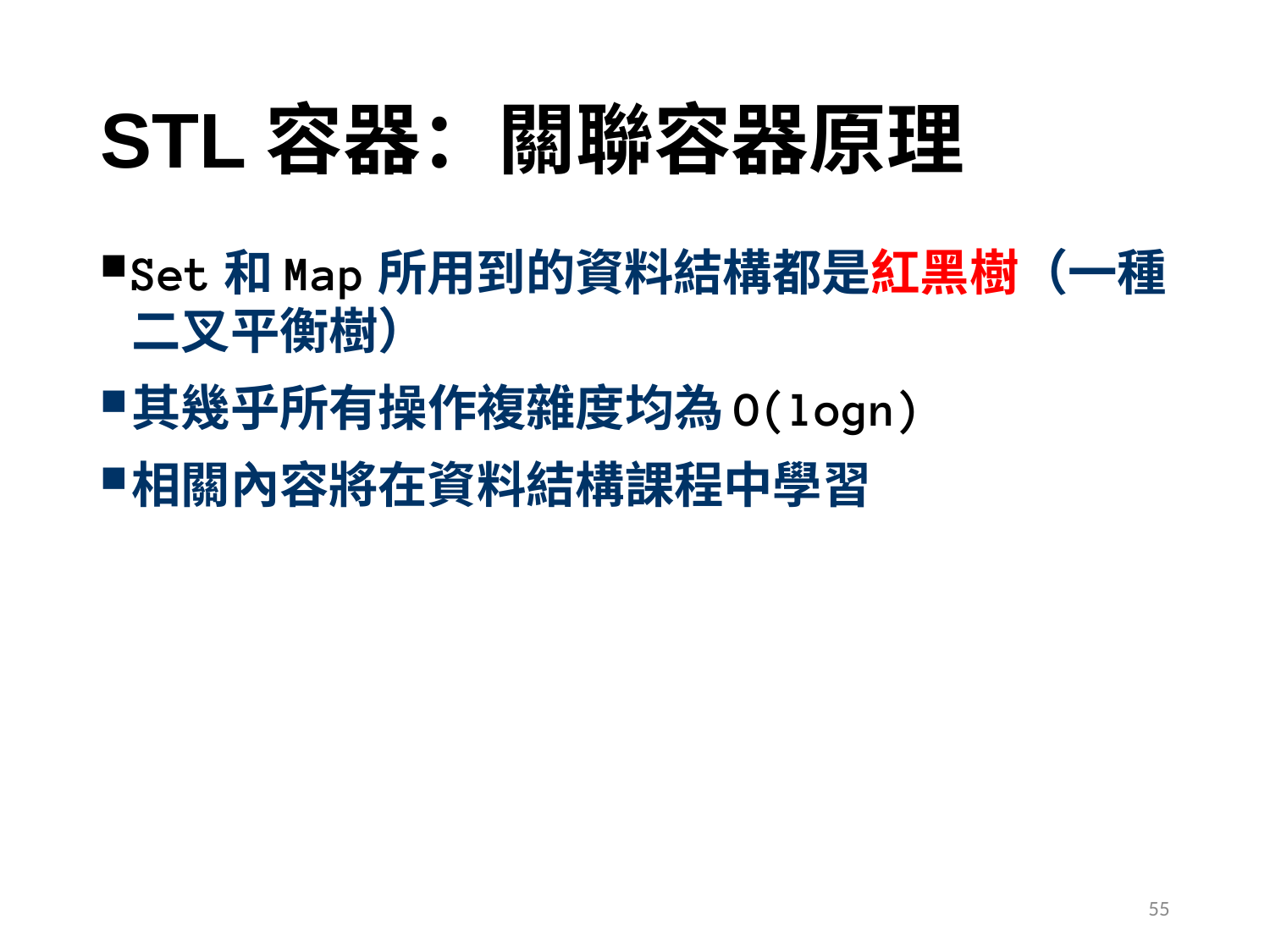

# STL容器：關聯容器原理
Set和Map所用到的資料結構都是紅黑樹（一種二叉平衡樹）
其幾乎所有操作複雜度均為O(logn)
相關內容將在資料結構課程中學習
55